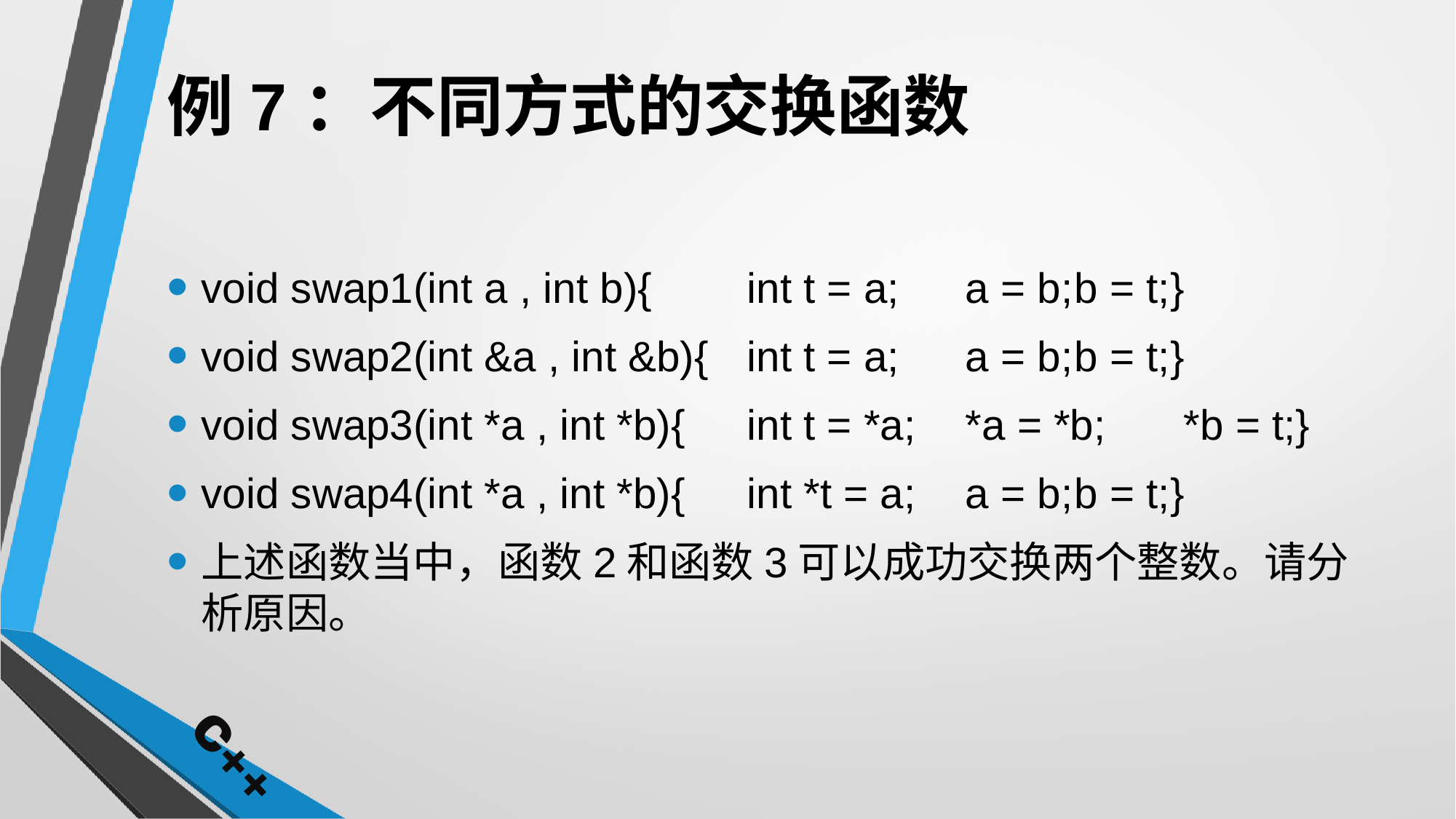

# 例7：不同方式的交换函数
void swap1(int a , int b){	int t = a;	a = b;	b = t;}
void swap2(int &a , int &b){	int t = a;	a = b;	b = t;}
void swap3(int *a , int *b){	int t = *a;	*a = *b;	*b = t;}
void swap4(int *a , int *b){	int *t = a;	a = b;	b = t;}
上述函数当中，函数2和函数3可以成功交换两个整数。请分析原因。